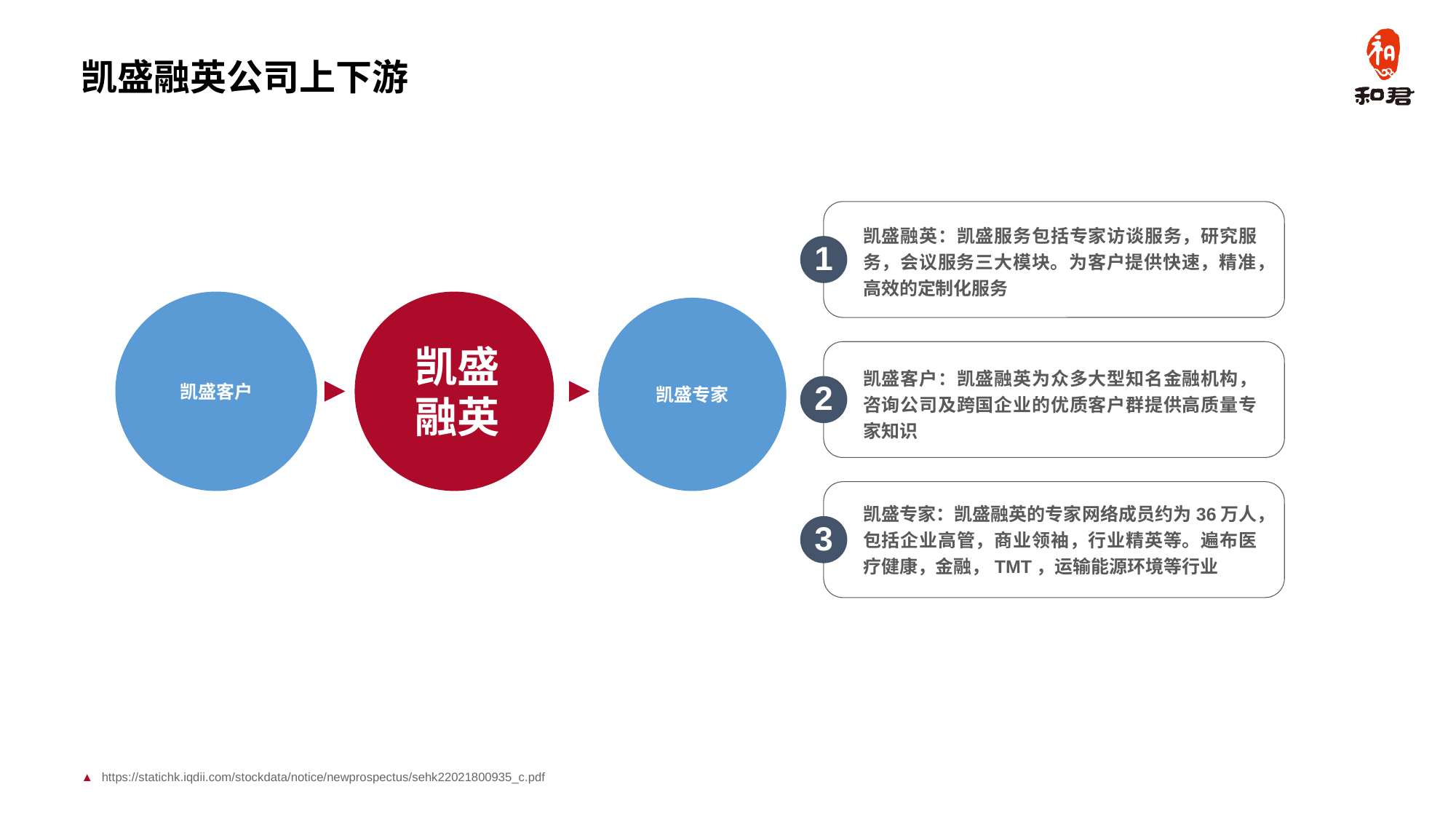

# 凯盛融英公司上下游

凯盛融英：凯盛服务包括专家访谈服务，研究服务，会议服务三大模块。为客户提供快速，精准，高效的定制化服务

1
凯盛客户

凯盛专家
凯盛融英

凯盛客户：凯盛融英为众多大型知名金融机构，咨询公司及跨国企业的优质客户群提供高质量专家知识

2

凯盛专家：凯盛融英的专家网络成员约为36万人，包括企业高管，商业领袖，行业精英等。遍布医疗健康，金融，TMT，运输能源环境等行业

3

https://statichk.iqdii.com/stockdata/notice/newprospectus/sehk22021800935_c.pdf